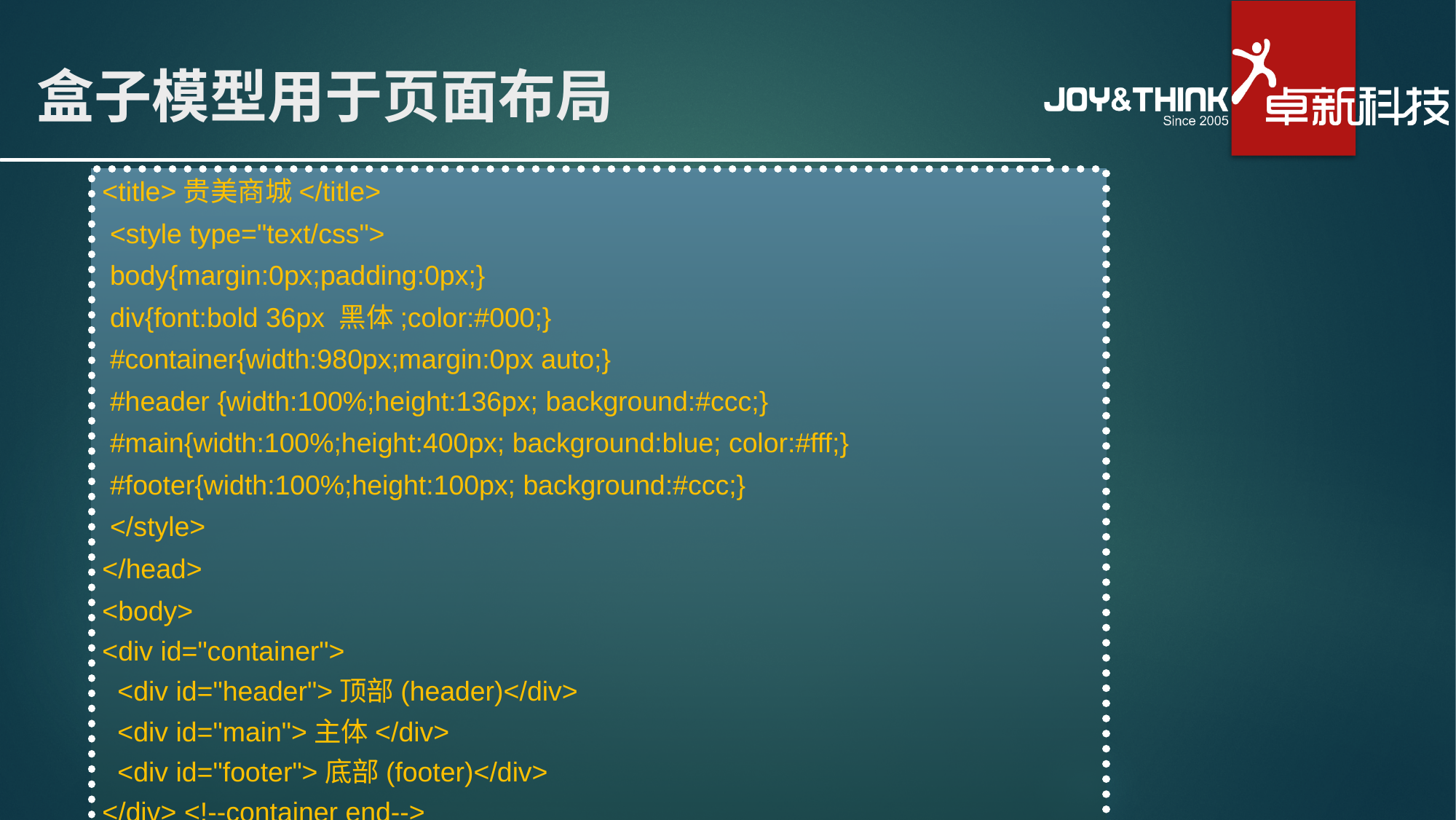

# 盒子模型用于页面布局
<title>贵美商城</title>
 <style type="text/css">
 body{margin:0px;padding:0px;}
 div{font:bold 36px 黑体;color:#000;}
 #container{width:980px;margin:0px auto;}
 #header {width:100%;height:136px; background:#ccc;}
 #main{width:100%;height:400px; background:blue; color:#fff;}
 #footer{width:100%;height:100px; background:#ccc;}
 </style>
</head>
<body>
<div id="container">
  <div id="header">顶部(header)</div>
  <div id="main">主体</div>
  <div id="footer">底部(footer)</div>
</div> <!--container end-->